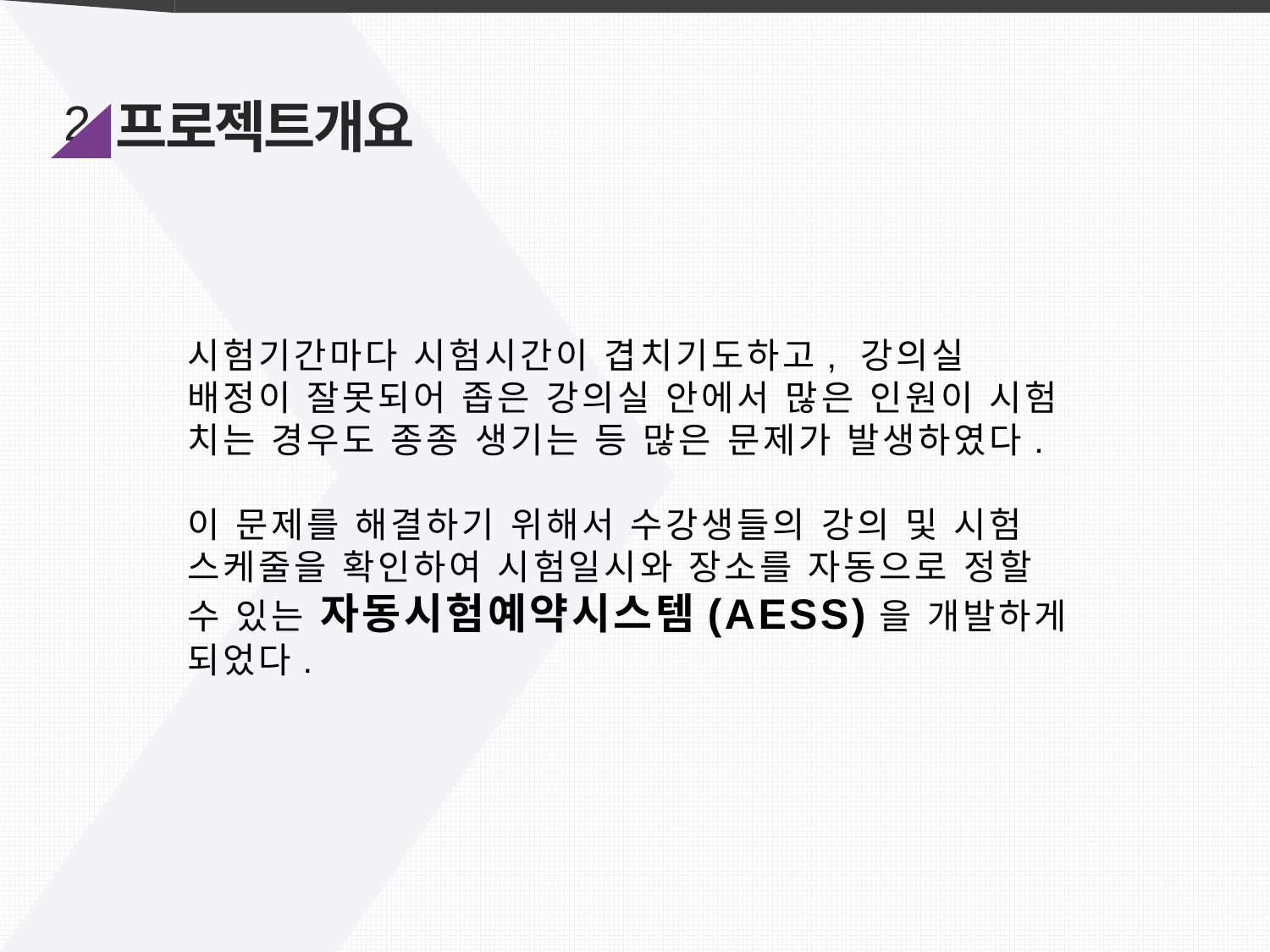

2
프로젝트개요

시험기간마다 시험시간이 겹치기도하고, 강의실 배정이 잘못되어 좁은 강의실 안에서 많은 인원이 시험 치는 경우도 종종 생기는 등 많은 문제가 발생하였다.

이 문제를 해결하기 위해서 수강생들의 강의 및 시험 스케줄을 확인하여 시험일시와 장소를 자동으로 정할 수 있는 자동시험예약시스템(AESS)을 개발하게 되었다.